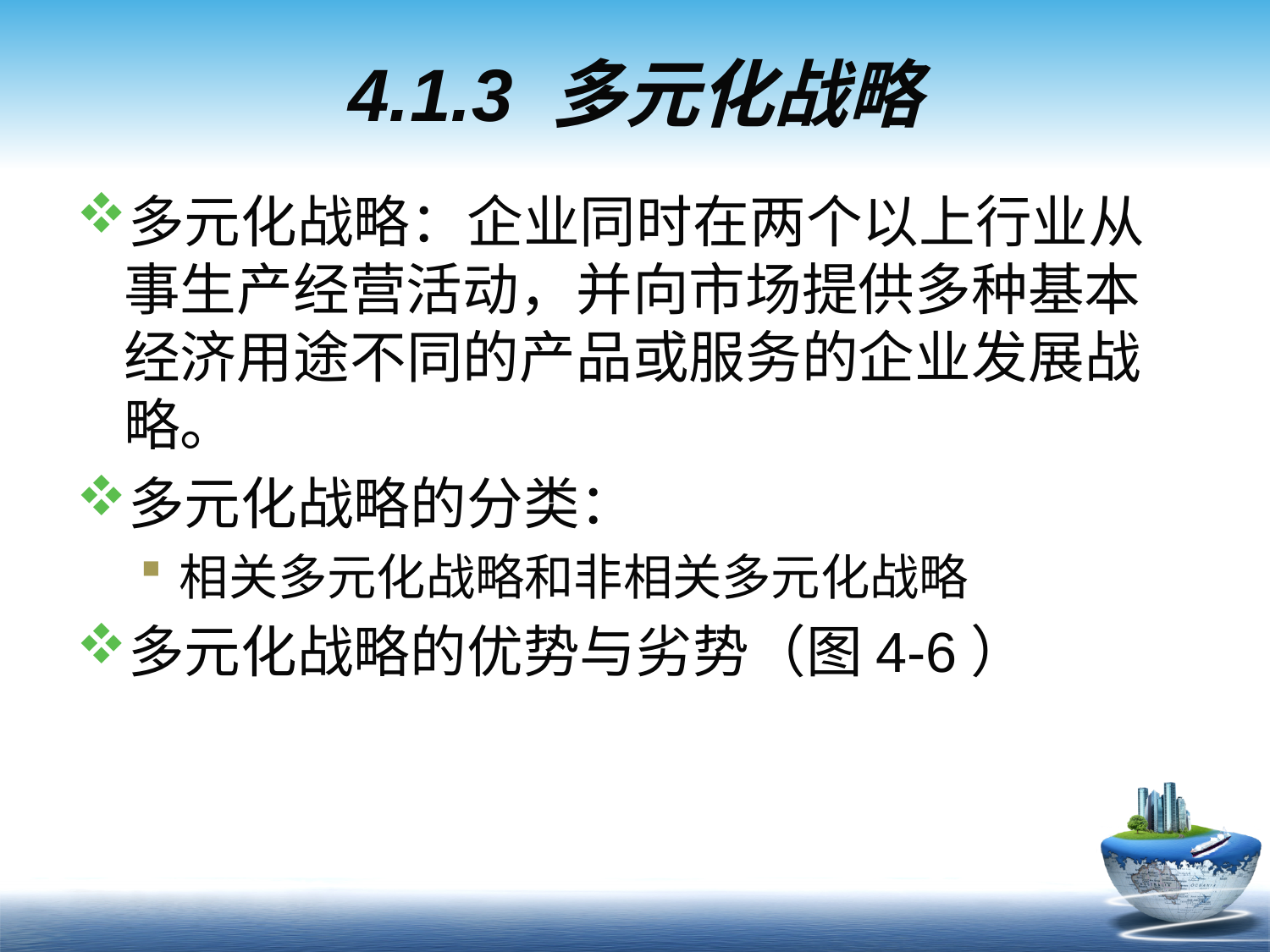

# 4.1.3 多元化战略
多元化战略：企业同时在两个以上行业从事生产经营活动，并向市场提供多种基本经济用途不同的产品或服务的企业发展战略。
多元化战略的分类：
相关多元化战略和非相关多元化战略
多元化战略的优势与劣势（图4-6）